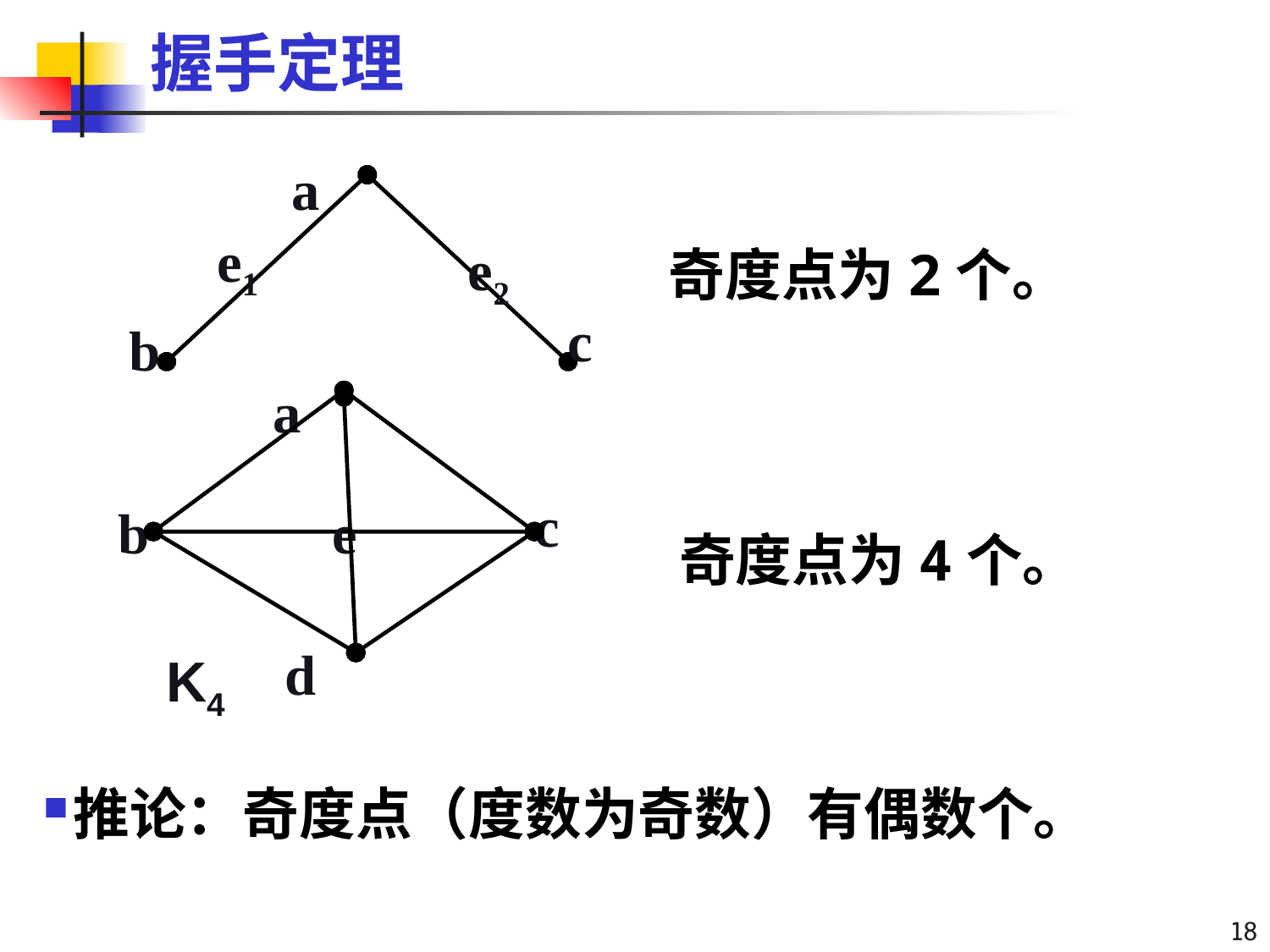

# 握手定理
a

e1
e2
c
b
奇度点为2个。
a

c
b
e

d
K4
奇度点为4个。
推论：奇度点（度数为奇数）有偶数个。
18